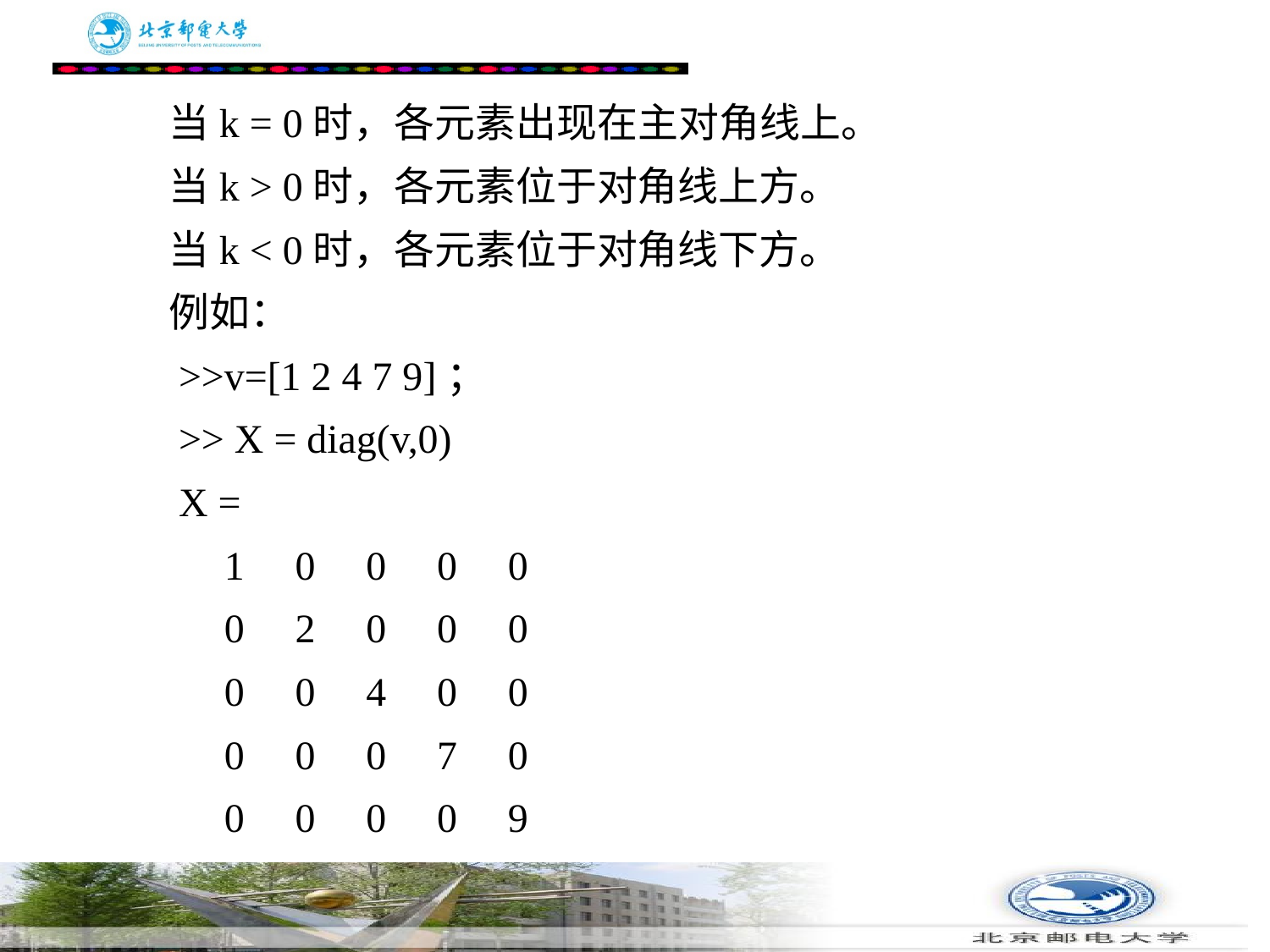

# 当k = 0时，各元素出现在主对角线上。 　　当k > 0时，各元素位于对角线上方。 　　当k < 0时，各元素位于对角线下方。 　　例如： 　　>>v=[1 2 4 7 9]； 　　>> X = diag(v,0) 　　X = 　　     1     0     0     0     0 　　     0     2     0     0     0 　　     0     0     4     0     0 　　     0     0     0     7     0 　　     0     0     0     0     9